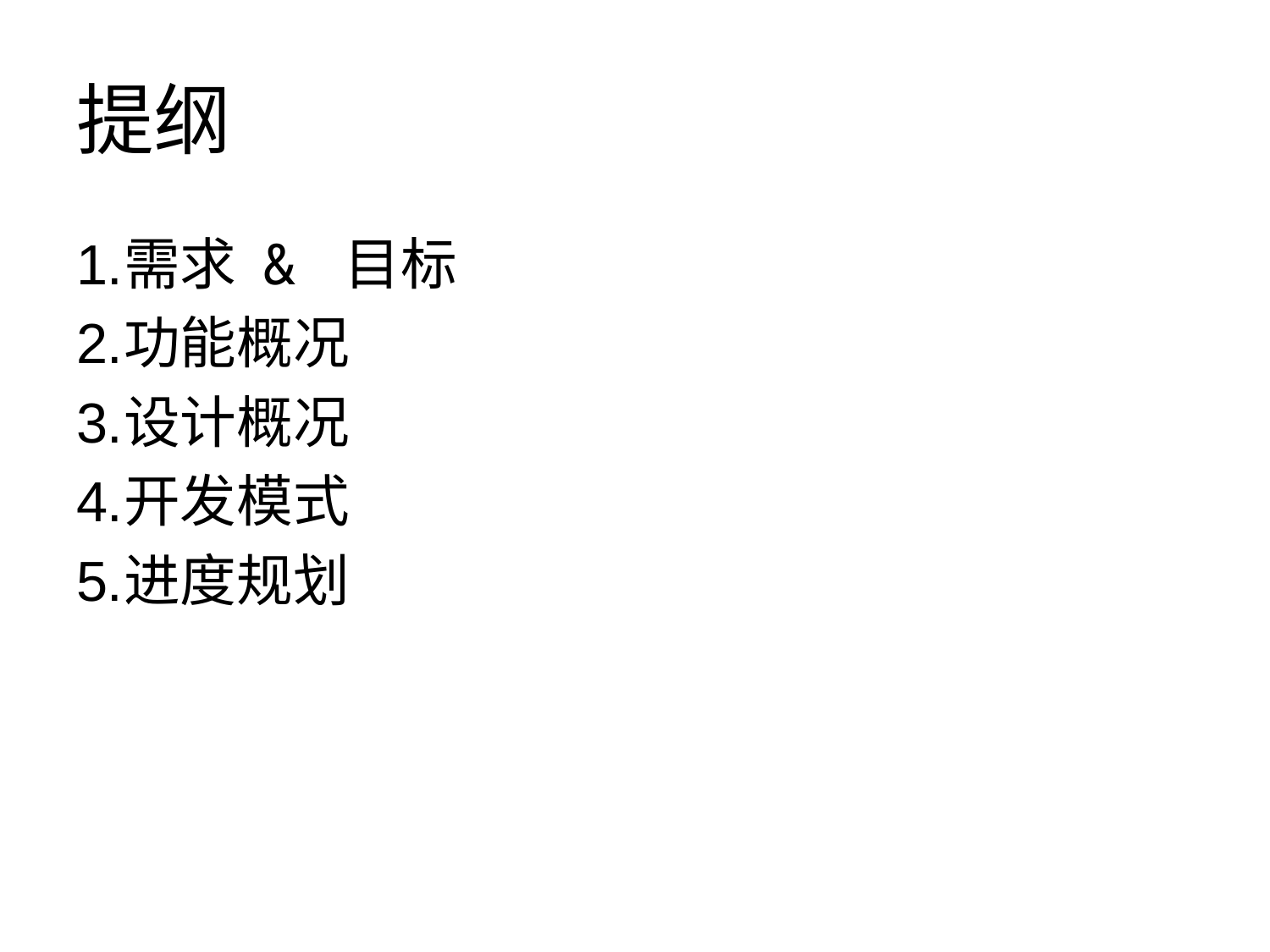

# 提纲
需求 & 目标
功能概况
设计概况
开发模式
进度规划